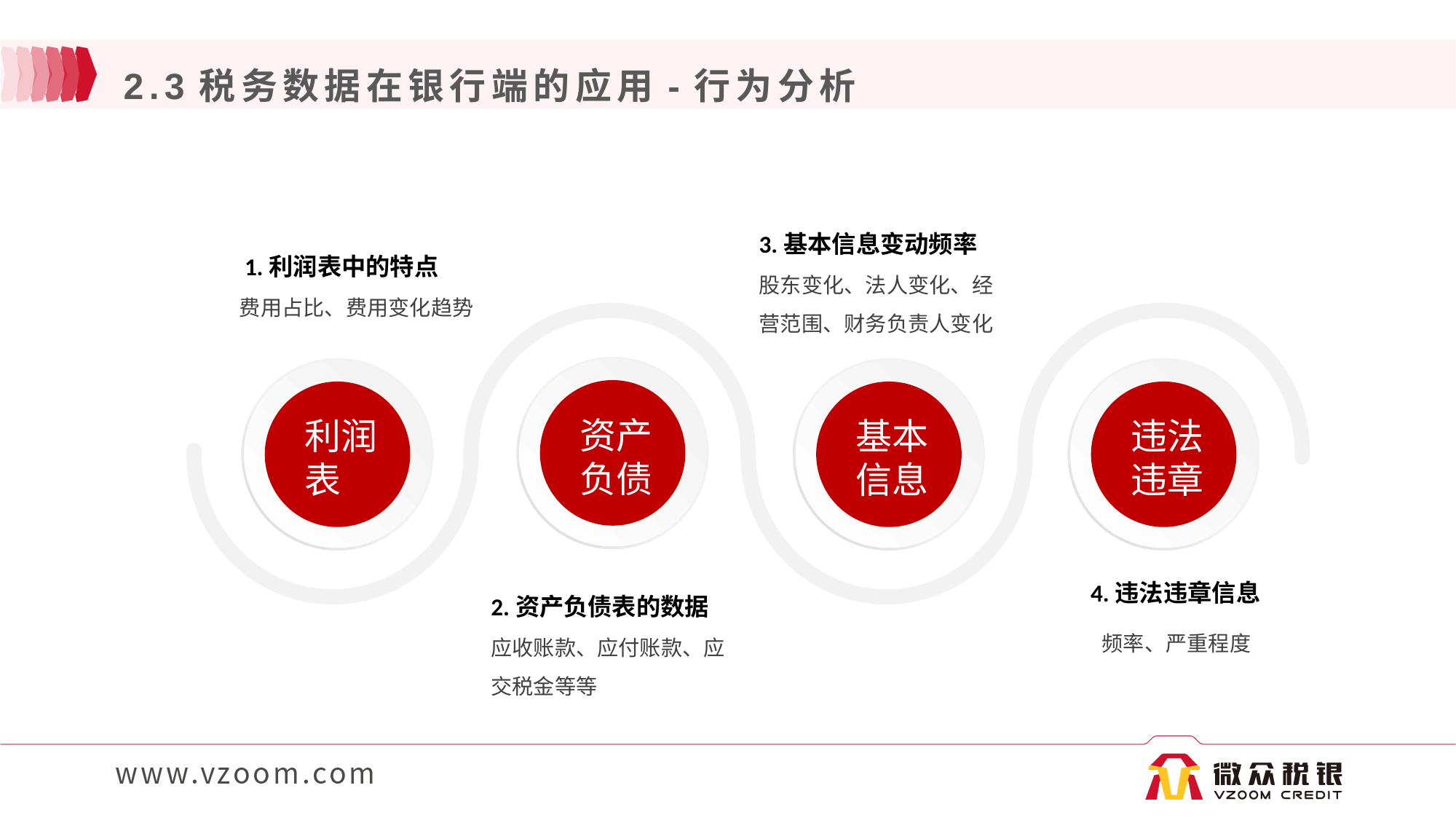

# 2.3税务数据在银行端的应用-行为分析
3.基本信息变动频率
股东变化、法人变化、经营范围、财务负责人变化
1.利润表中的特点
        费用占比、费用变化趋势

资产负债

利润表

基本信息

违法违章
4.违法违章信息
2.资产负债表的数据
应收账款、应付账款、应交税金等等
频率、严重程度